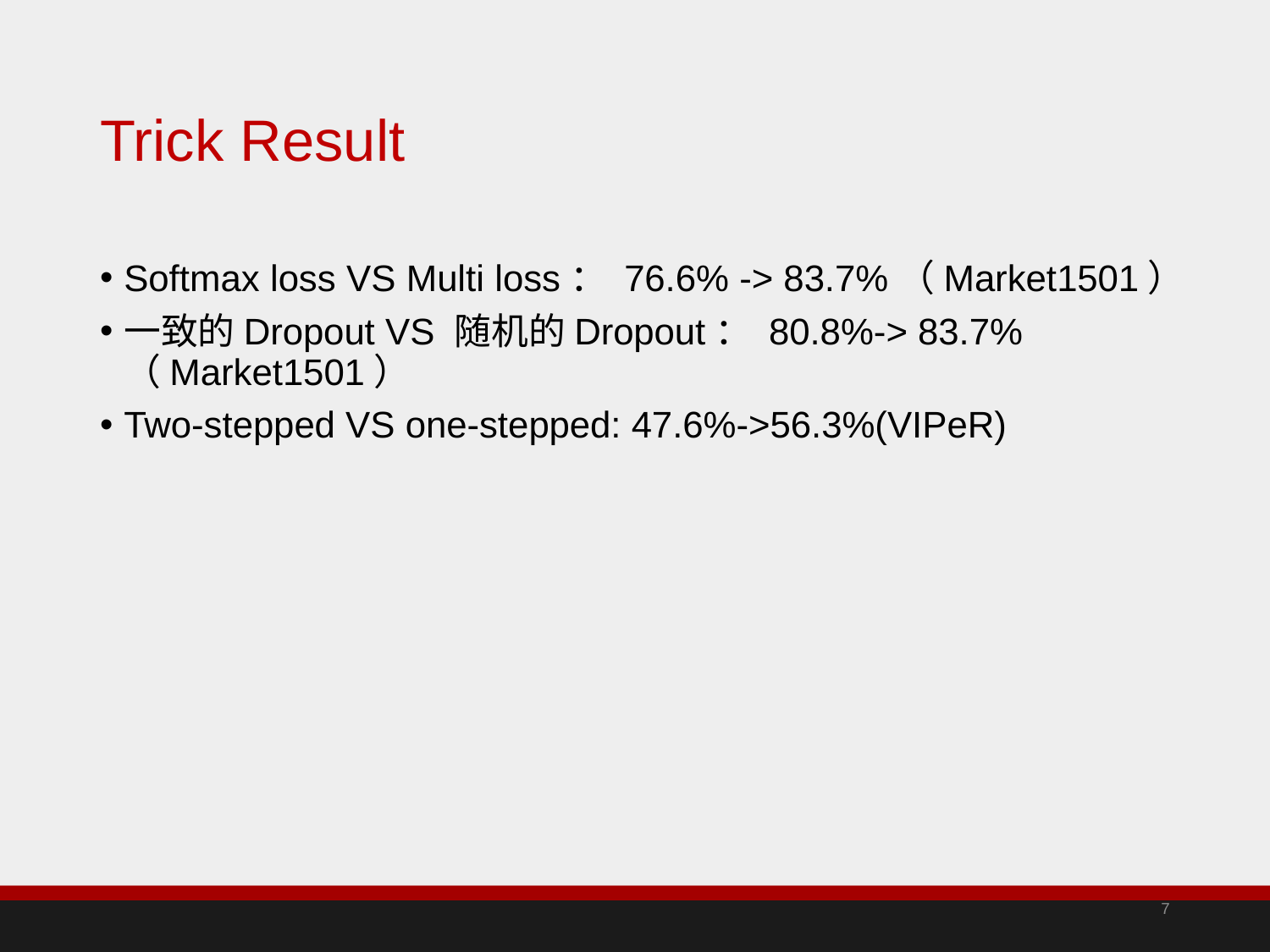

# Trick Result
Softmax loss VS Multi loss： 76.6% -> 83.7%（Market1501）
一致的Dropout VS 随机的Dropout： 80.8%-> 83.7% （Market1501）
Two-stepped VS one-stepped: 47.6%->56.3%(VIPeR)

7